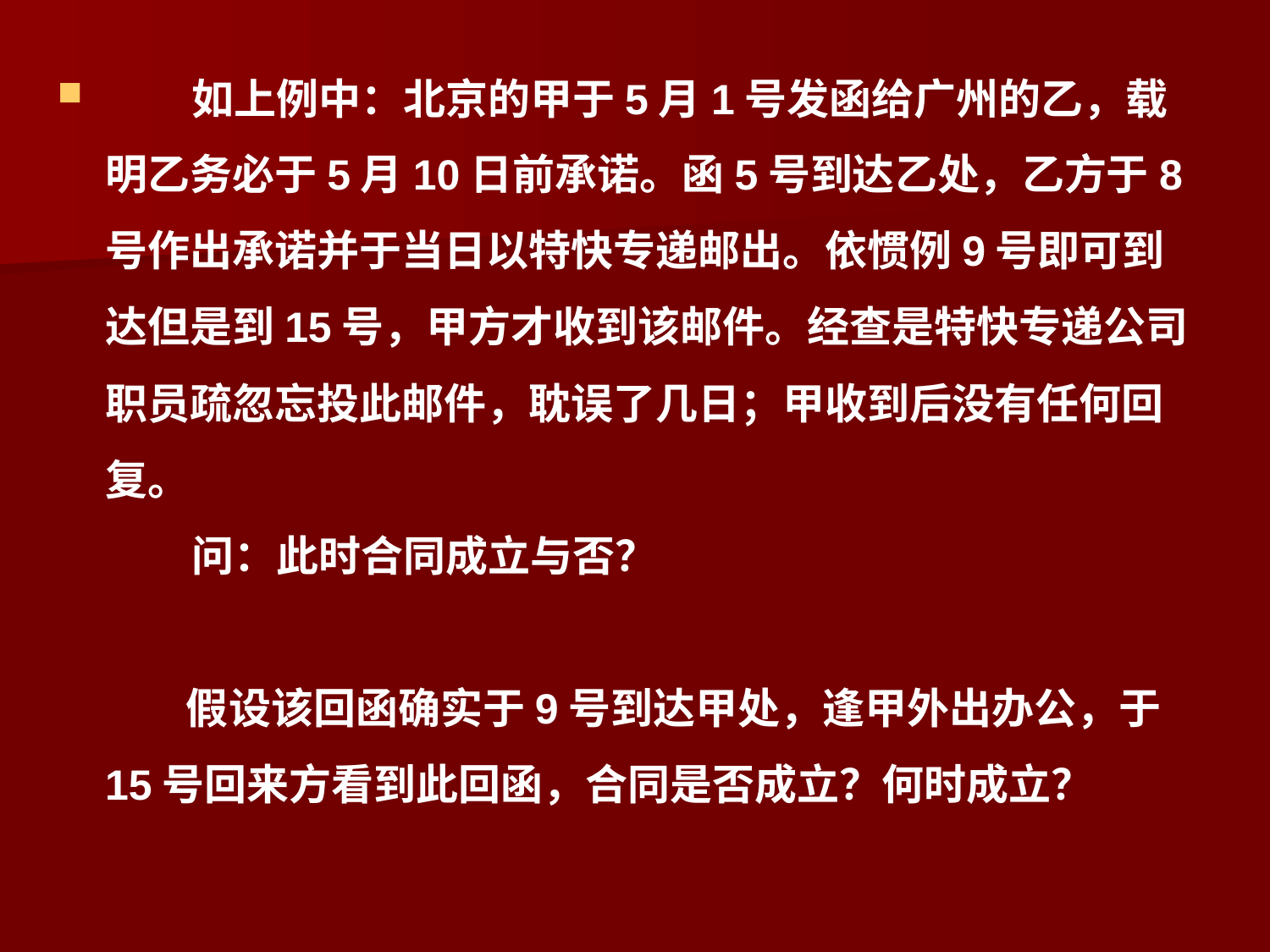

如上例中：北京的甲于5月1号发函给广州的乙，载明乙务必于5月10日前承诺。函5号到达乙处，乙方于8号作出承诺并于当日以特快专递邮出。依惯例9号即可到达但是到15号，甲方才收到该邮件。经查是特快专递公司职员疏忽忘投此邮件，耽误了几日；甲收到后没有任何回复。
             问：此时合同成立与否？

    　    假设该回函确实于9号到达甲处，逢甲外出办公，于15号回来方看到此回函，合同是否成立？何时成立？
30